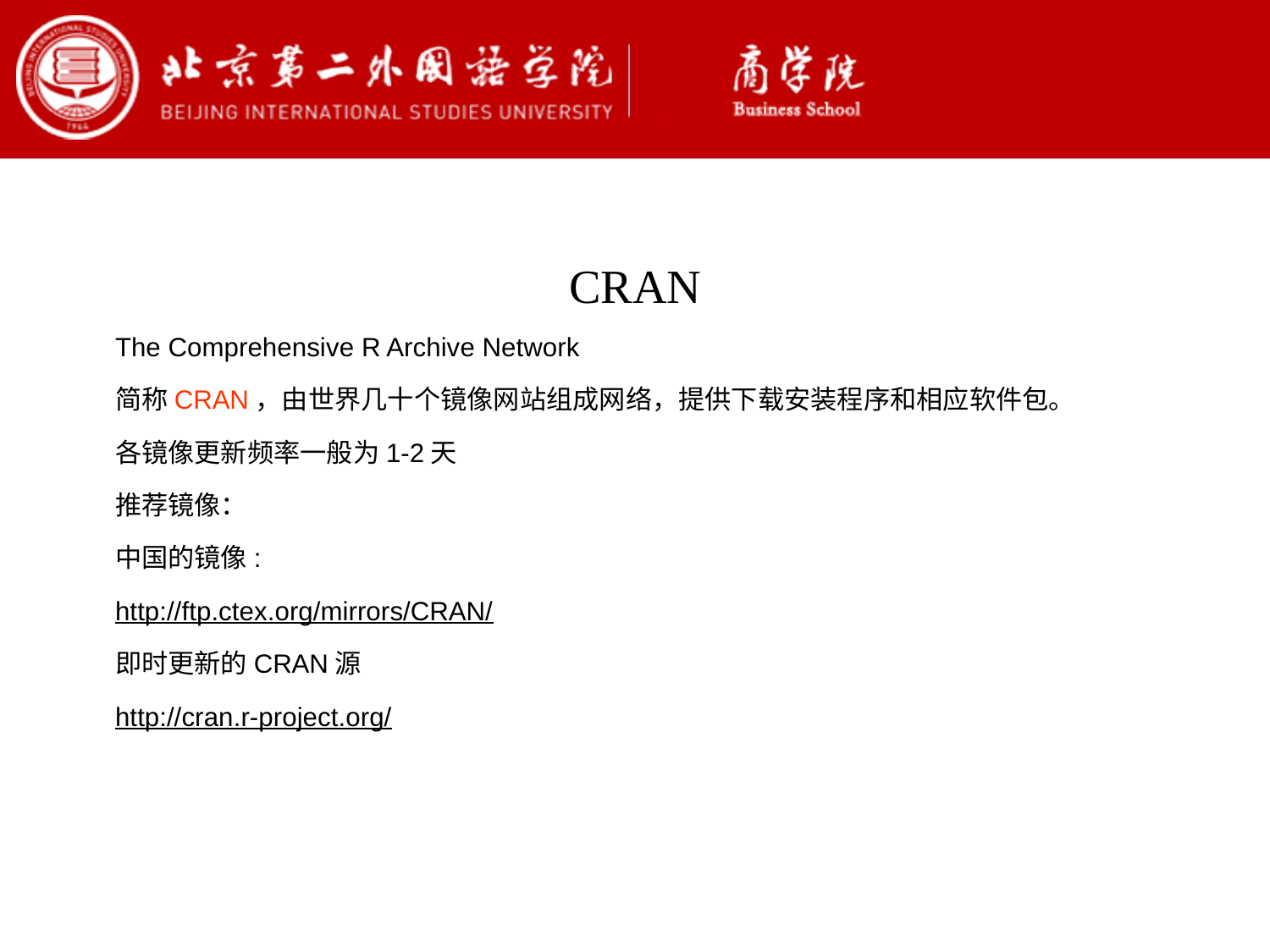

CRAN
The Comprehensive R Archive Network
简称CRAN，由世界几十个镜像网站组成网络，提供下载安装程序和相应软件包。
各镜像更新频率一般为1-2天
推荐镜像：
中国的镜像:
http://ftp.ctex.org/mirrors/CRAN/
即时更新的CRAN源
http://cran.r-project.org/